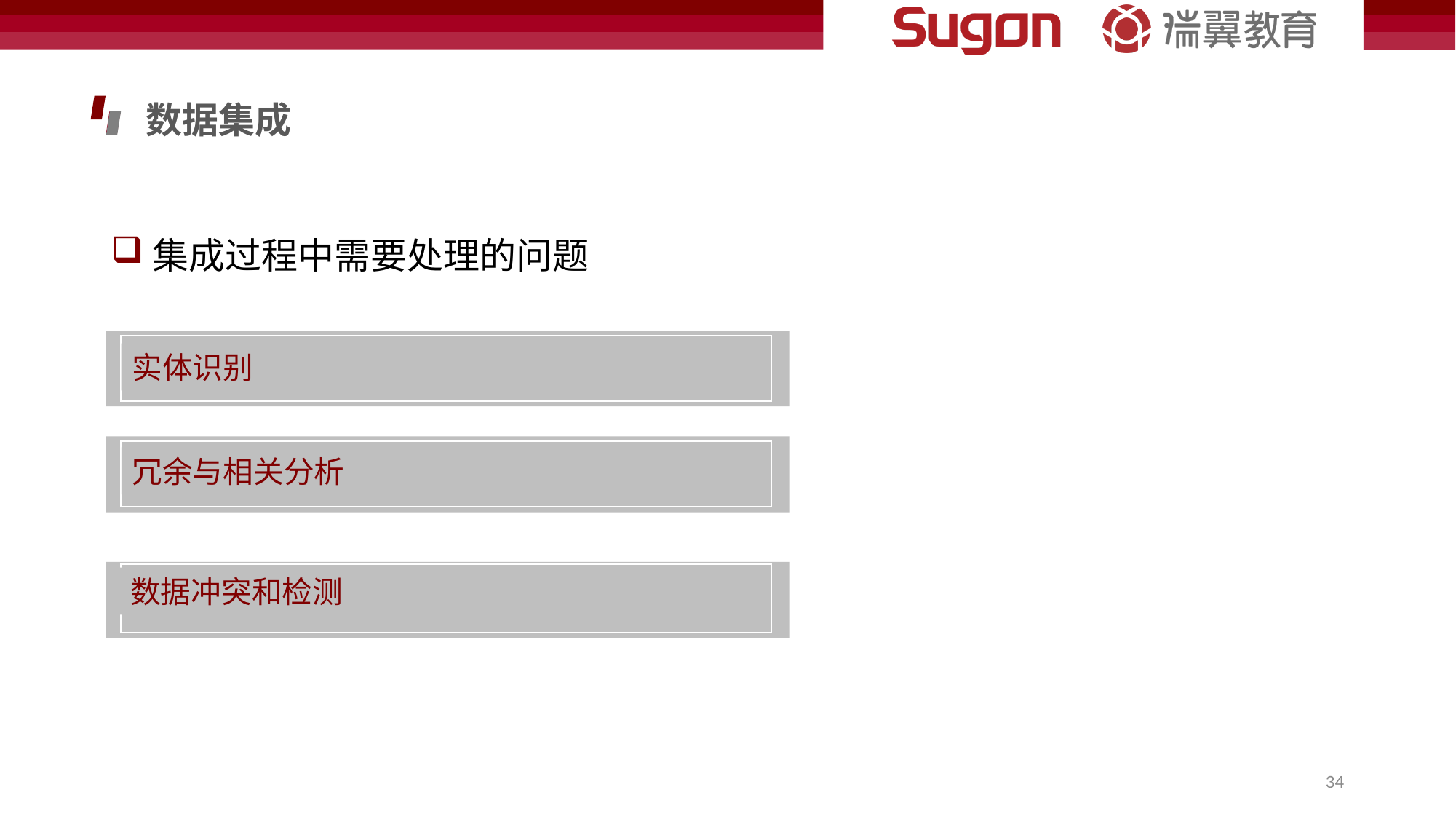

数据集成

集成过程中需要处理的问题

实体识别

冗余与相关分析

数据冲突和检测
34